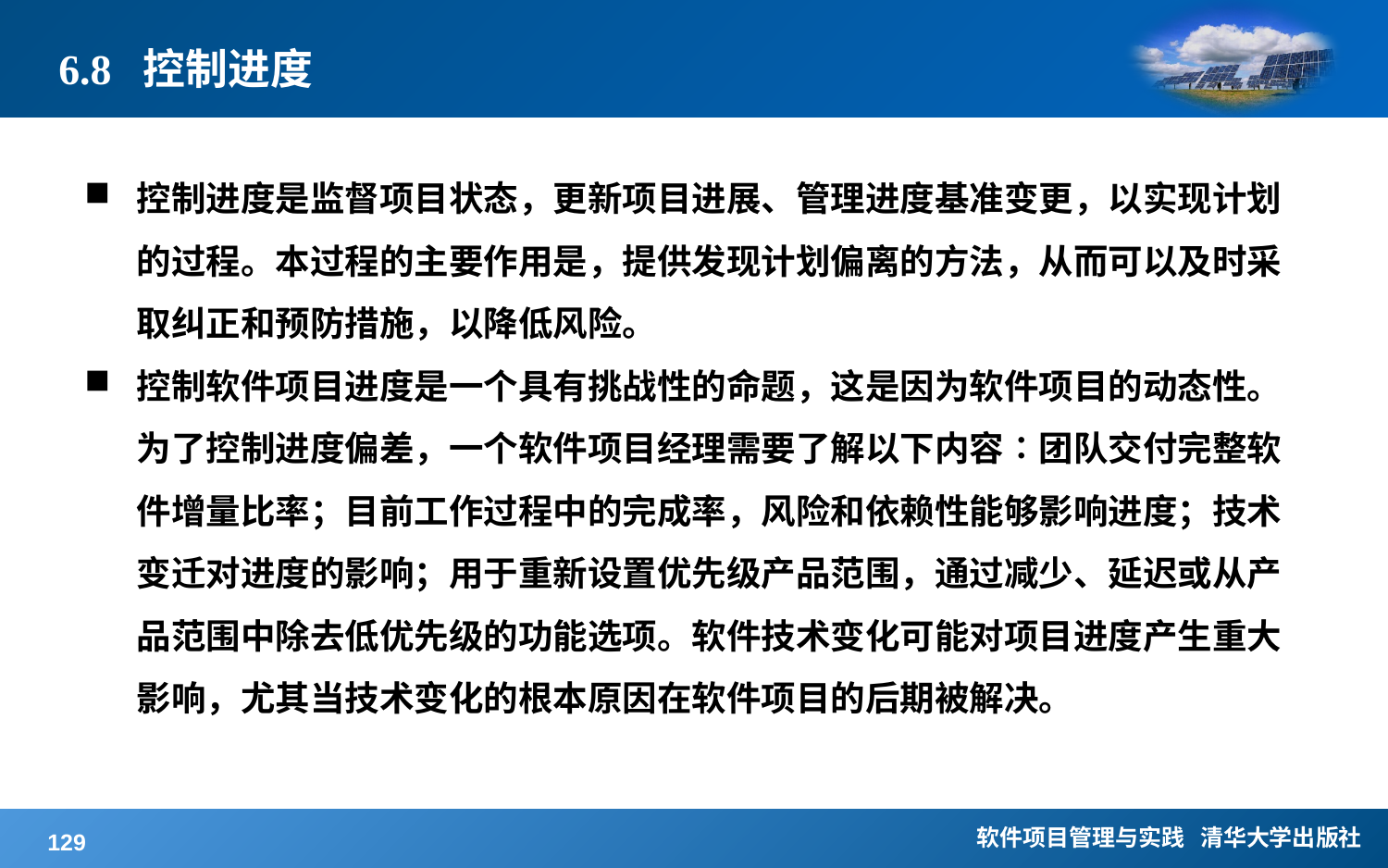

# 6.8  控制进度
控制进度是监督项目状态，更新项目进展、管理进度基准变更，以实现计划的过程。本过程的主要作用是，提供发现计划偏离的方法，从而可以及时采取纠正和预防措施，以降低风险。
控制软件项目进度是一个具有挑战性的命题，这是因为软件项目的动态性。为了控制进度偏差，一个软件项目经理需要了解以下内容∶团队交付完整软件增量比率；目前工作过程中的完成率，风险和依赖性能够影响进度；技术变迁对进度的影响；用于重新设置优先级产品范围，通过减少、延迟或从产品范围中除去低优先级的功能选项。软件技术变化可能对项目进度产生重大影响，尤其当技术变化的根本原因在软件项目的后期被解决。